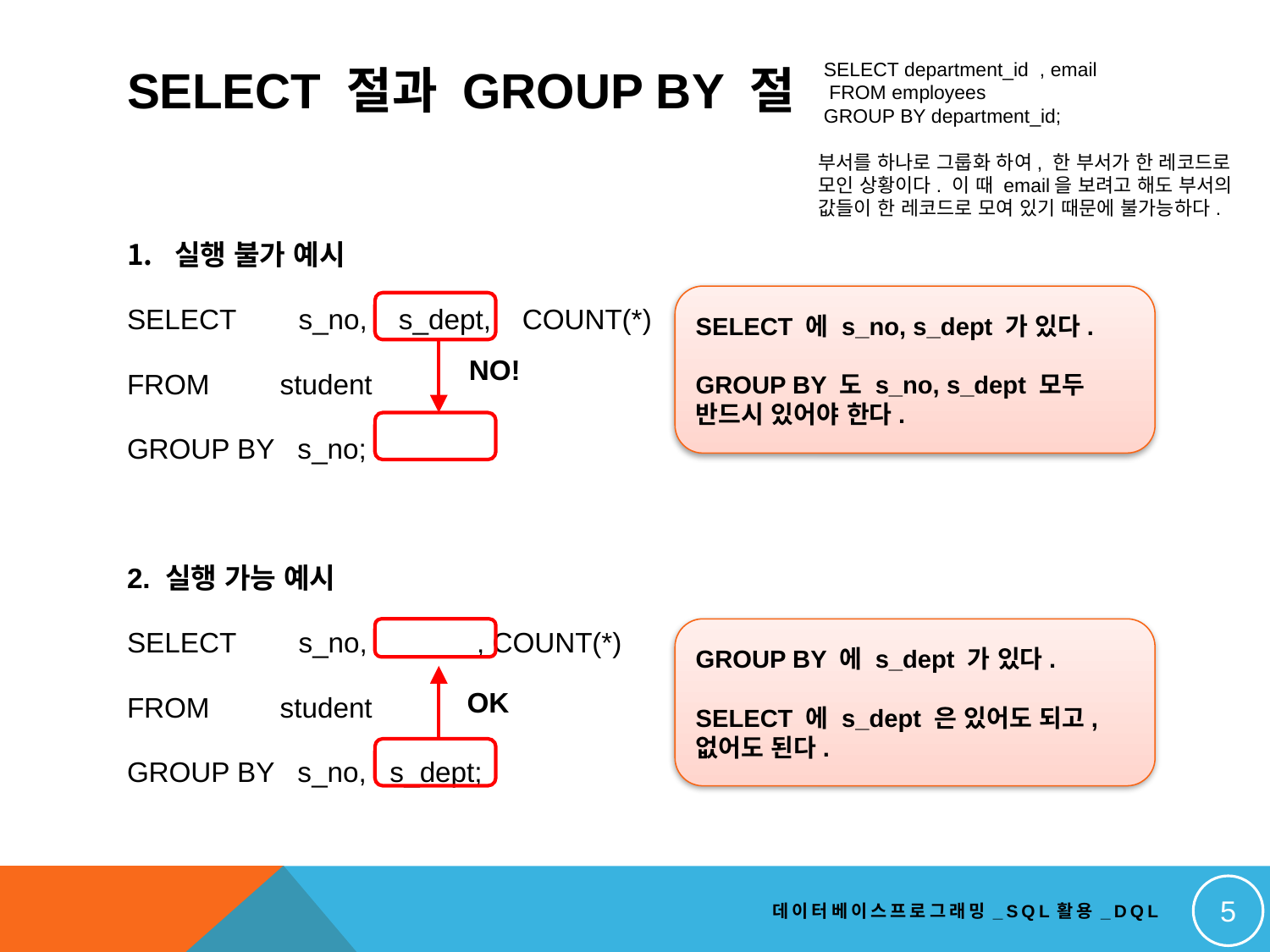

# SELECT 절과 GROUP BY 절
 SELECT department_id  , email
  FROM employees
 GROUP BY department_id;

부서를 하나로 그룹화 하여, 한 부서가 한 레코드로
모인 상황이다. 이 때 email을 보려고 해도 부서의
값들이 한 레코드로 모여 있기 때문에 불가능하다.
실행 불가 예시
SELECT        s_no,    s_dept,    COUNT(*)
FROM         student
GROUP BY   s_no;

2. 실행 가능 예시
SELECT        s_no,              , COUNT(*)
FROM         student
GROUP BY   s_no,   s_dept;
SELECT 에 s_no, s_dept 가 있다.

GROUP BY 도 s_no, s_dept 모두
반드시 있어야 한다.

NO!

GROUP BY 에 s_dept 가 있다.

SELECT 에 s_dept 은 있어도 되고,
없어도 된다.
OK

5
데이터베이스프로그래밍_SQL활용_DQL